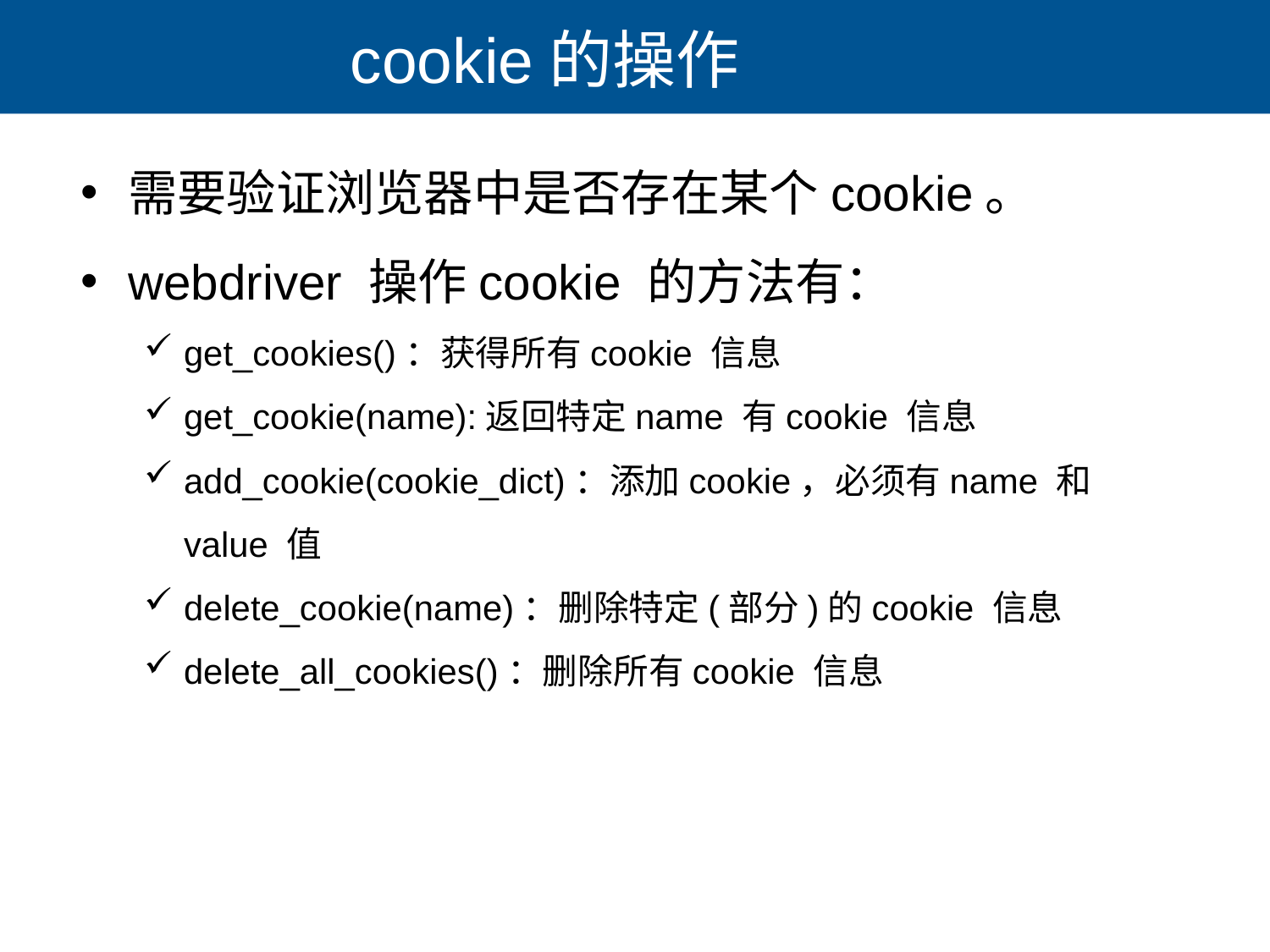

# cookie的操作
需要验证浏览器中是否存在某个cookie。
webdriver 操作cookie 的方法有：
get_cookies()：获得所有cookie 信息
get_cookie(name):返回特定name 有cookie 信息
add_cookie(cookie_dict)：添加cookie，必须有name 和value 值
delete_cookie(name)：删除特定(部分)的cookie 信息
delete_all_cookies()：删除所有cookie 信息